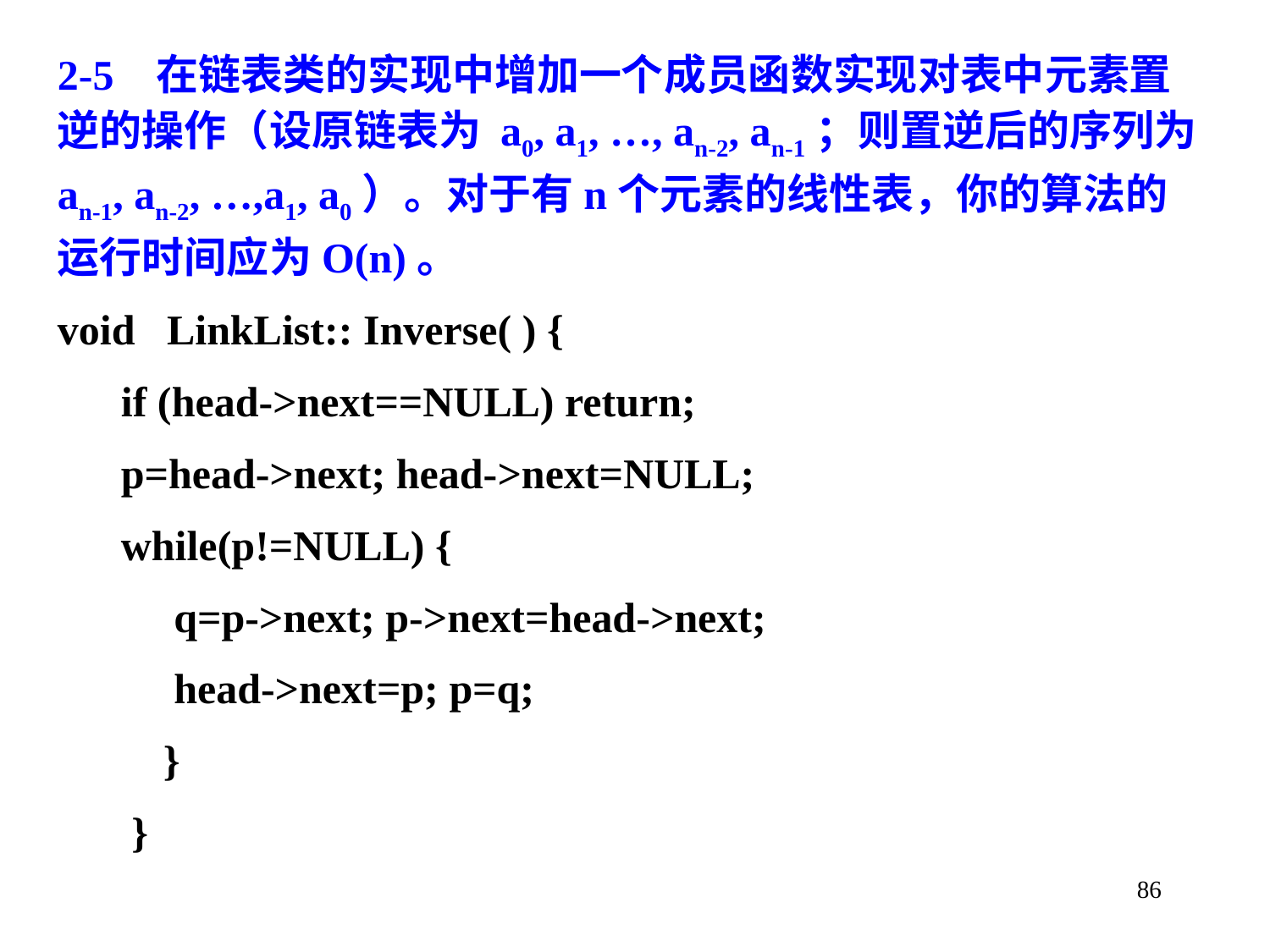

2-5   在链表类的实现中增加一个成员函数实现对表中元素置逆的操作（设原链表为 a0, a1, …, an-2, an-1；则置逆后的序列为 an-1, an-2, …,a1, a0）。对于有n个元素的线性表，你的算法的运行时间应为O(n)。
void   LinkList:: Inverse( ) {
      if (head->next==NULL) return;
      p=head->next; head->next=NULL;
      while(p!=NULL) {
           q=p->next; p->next=head->next;
           head->next=p; p=q;
          }
       }
86